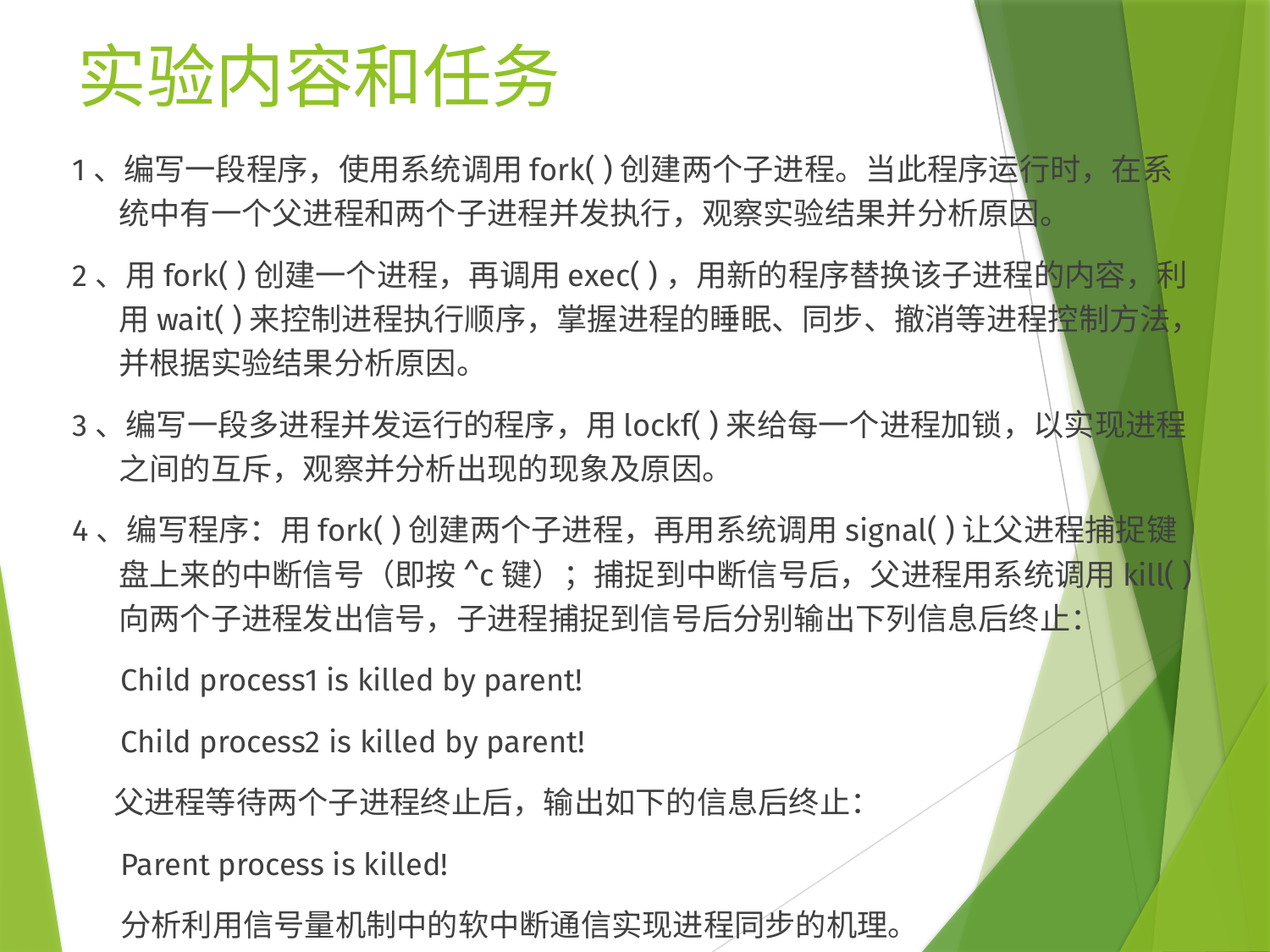

# 实验内容和任务
1、编写一段程序，使用系统调用fork( )创建两个子进程。当此程序运行时，在系统中有一个父进程和两个子进程并发执行，观察实验结果并分析原因。
2、用fork( )创建一个进程，再调用exec( )，用新的程序替换该子进程的内容，利用wait( )来控制进程执行顺序，掌握进程的睡眠、同步、撤消等进程控制方法，并根据实验结果分析原因。
3、编写一段多进程并发运行的程序，用lockf( )来给每一个进程加锁，以实现进程之间的互斥，观察并分析出现的现象及原因。
4、编写程序：用fork( )创建两个子进程，再用系统调用signal( )让父进程捕捉键盘上来的中断信号（即按^c键）；捕捉到中断信号后，父进程用系统调用kill( )向两个子进程发出信号，子进程捕捉到信号后分别输出下列信息后终止：
      Child process1 is killed by parent!
      Child process2 is killed by parent!
     父进程等待两个子进程终止后，输出如下的信息后终止：
      Parent process is killed!
      分析利用信号量机制中的软中断通信实现进程同步的机理。